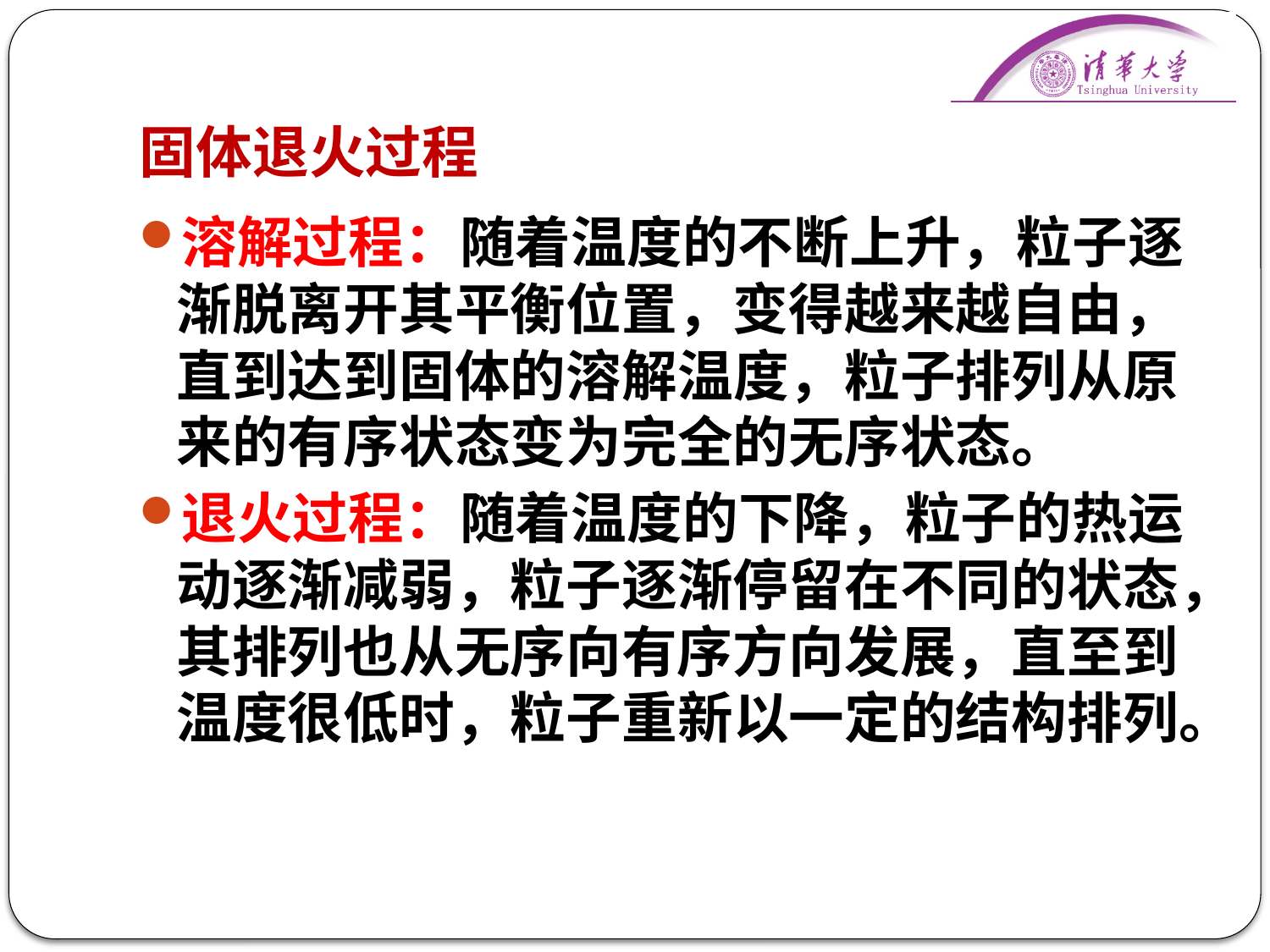

# 固体退火过程
溶解过程：随着温度的不断上升，粒子逐渐脱离开其平衡位置，变得越来越自由，直到达到固体的溶解温度，粒子排列从原来的有序状态变为完全的无序状态。
退火过程：随着温度的下降，粒子的热运动逐渐减弱，粒子逐渐停留在不同的状态，其排列也从无序向有序方向发展，直至到温度很低时，粒子重新以一定的结构排列。